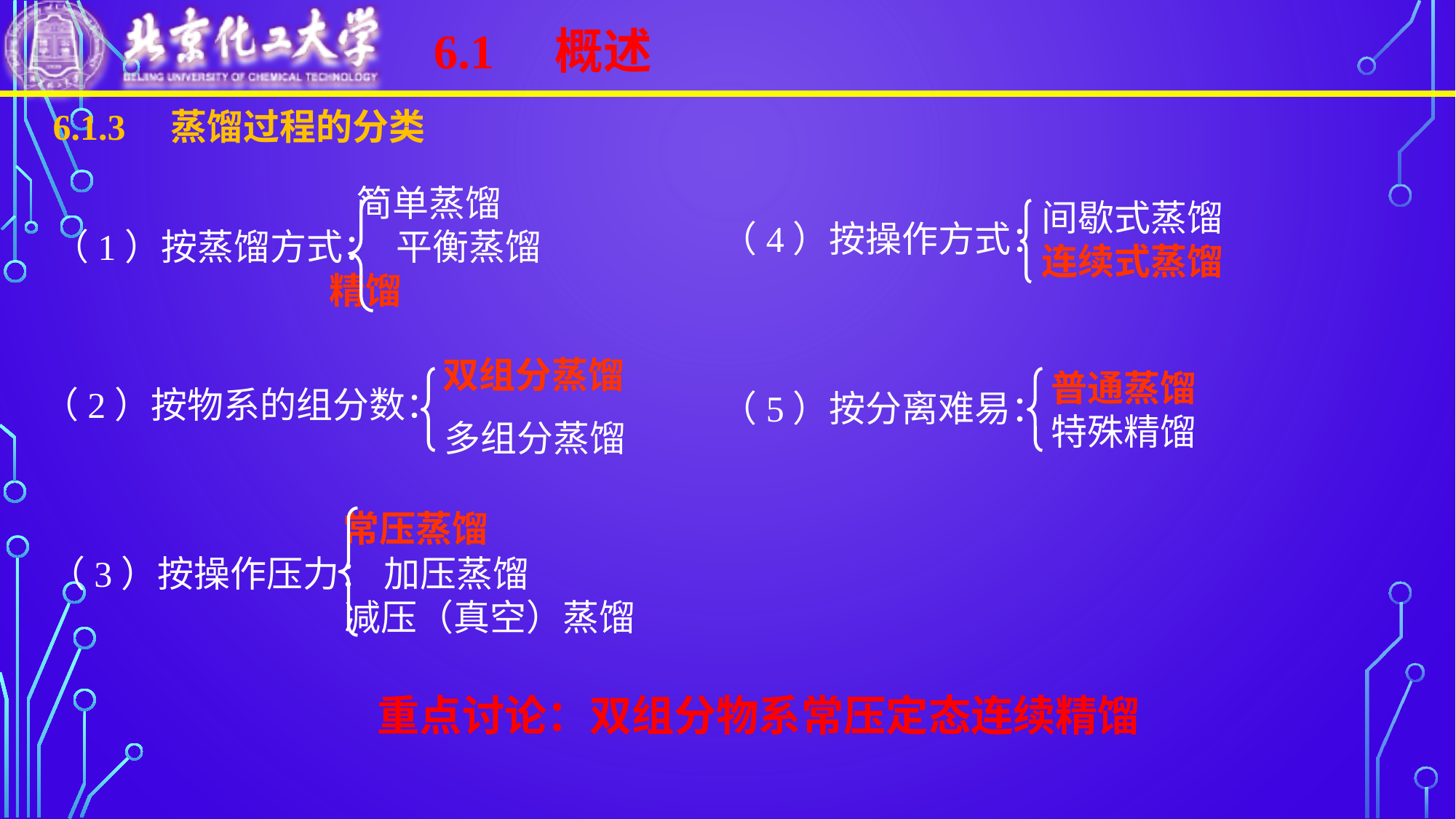

6.1    概述
6.1.3    蒸馏过程的分类
                                    简单蒸馏
（1）按蒸馏方式：  平衡蒸馏
                         	      精馏
间歇式蒸馏
连续式蒸馏

（4）按操作方式：
双组分蒸馏
普通蒸馏
特殊精馏

（2）按物系的组分数：
（5）按分离难易：
多组分蒸馏
                              常压蒸馏
（3）按操作压力： 加压蒸馏
                                   减压（真空）蒸馏

                                 重点讨论：双组分物系常压定态连续精馏